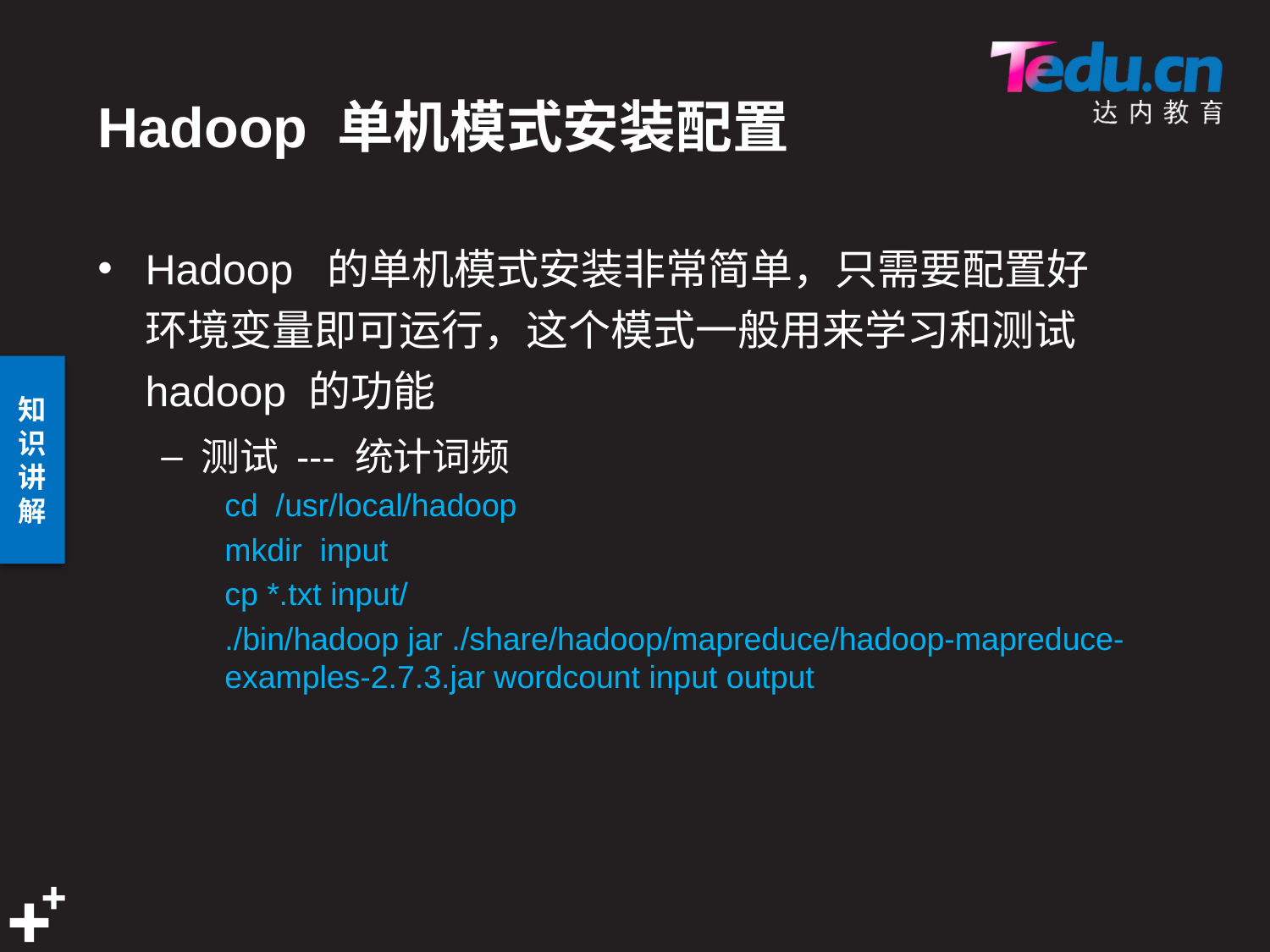

# Hadoop 单机模式安装配置
Hadoop  的单机模式安装非常简单，只需要配置好环境变量即可运行，这个模式一般用来学习和测试 hadoop 的功能
测试 --- 统计词频
cd  /usr/local/hadoop
mkdir  input
cp *.txt input/
./bin/hadoop jar ./share/hadoop/mapreduce/hadoop-mapreduce-examples-2.7.3.jar wordcount input output